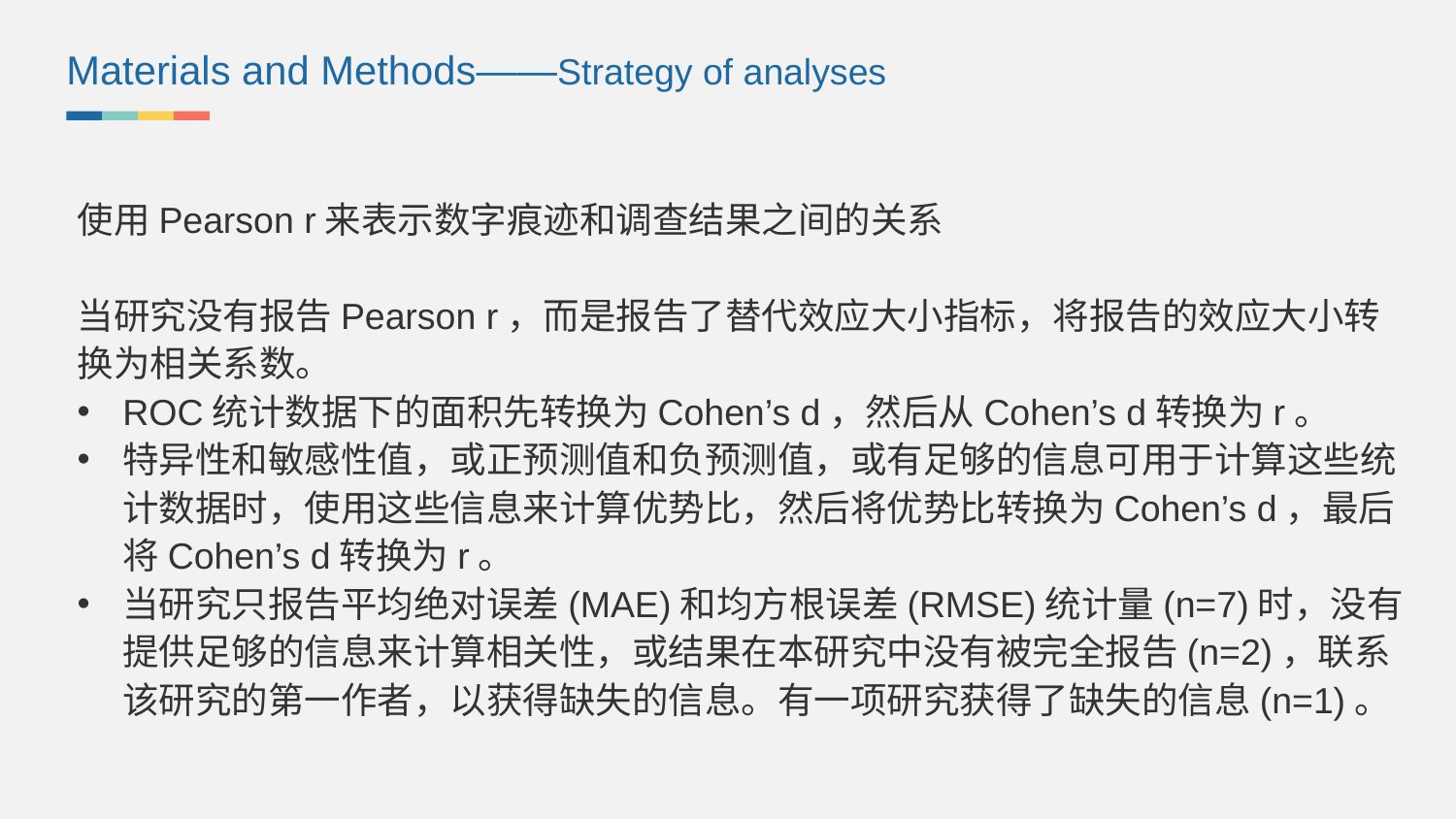

Materials and Methods——Strategy of analyses

使用Pearson r来表示数字痕迹和调查结果之间的关系

当研究没有报告Pearson r，而是报告了替代效应大小指标，将报告的效应大小转换为相关系数。
ROC统计数据下的面积先转换为Cohen’s d，然后从Cohen’s d转换为r。
特异性和敏感性值，或正预测值和负预测值，或有足够的信息可用于计算这些统计数据时，使用这些信息来计算优势比，然后将优势比转换为Cohen’s d，最后将Cohen’s d转换为r。
当研究只报告平均绝对误差(MAE)和均方根误差(RMSE)统计量(n=7)时，没有提供足够的信息来计算相关性，或结果在本研究中没有被完全报告(n=2)，联系该研究的第一作者，以获得缺失的信息。有一项研究获得了缺失的信息(n=1)。